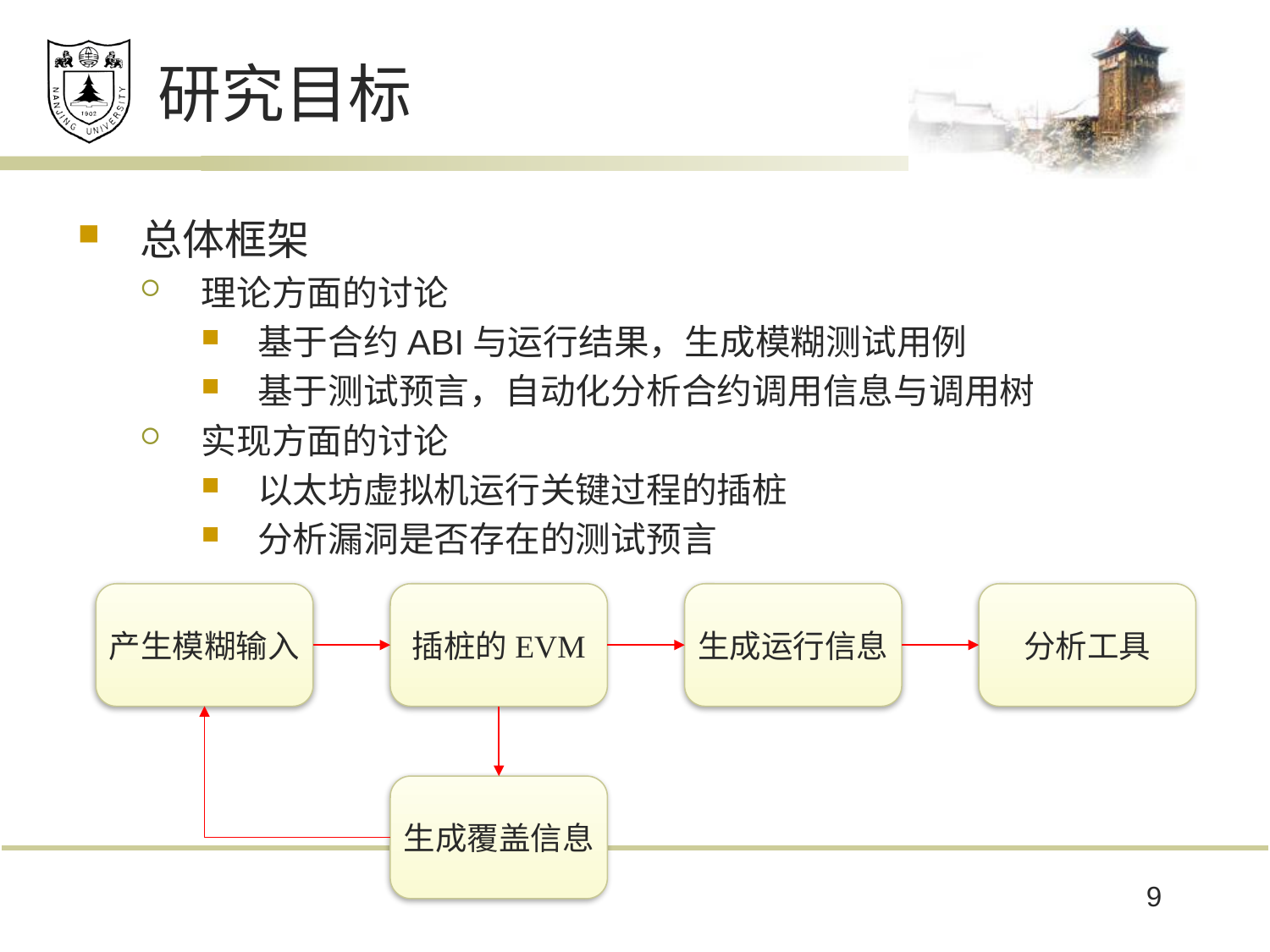

# 研究目标
总体框架
理论方面的讨论
基于合约ABI与运行结果，生成模糊测试用例
基于测试预言，自动化分析合约调用信息与调用树
实现方面的讨论
以太坊虚拟机运行关键过程的插桩
分析漏洞是否存在的测试预言

产生模糊输入
插桩的EVM
生成运行信息
分析工具
生成覆盖信息
9